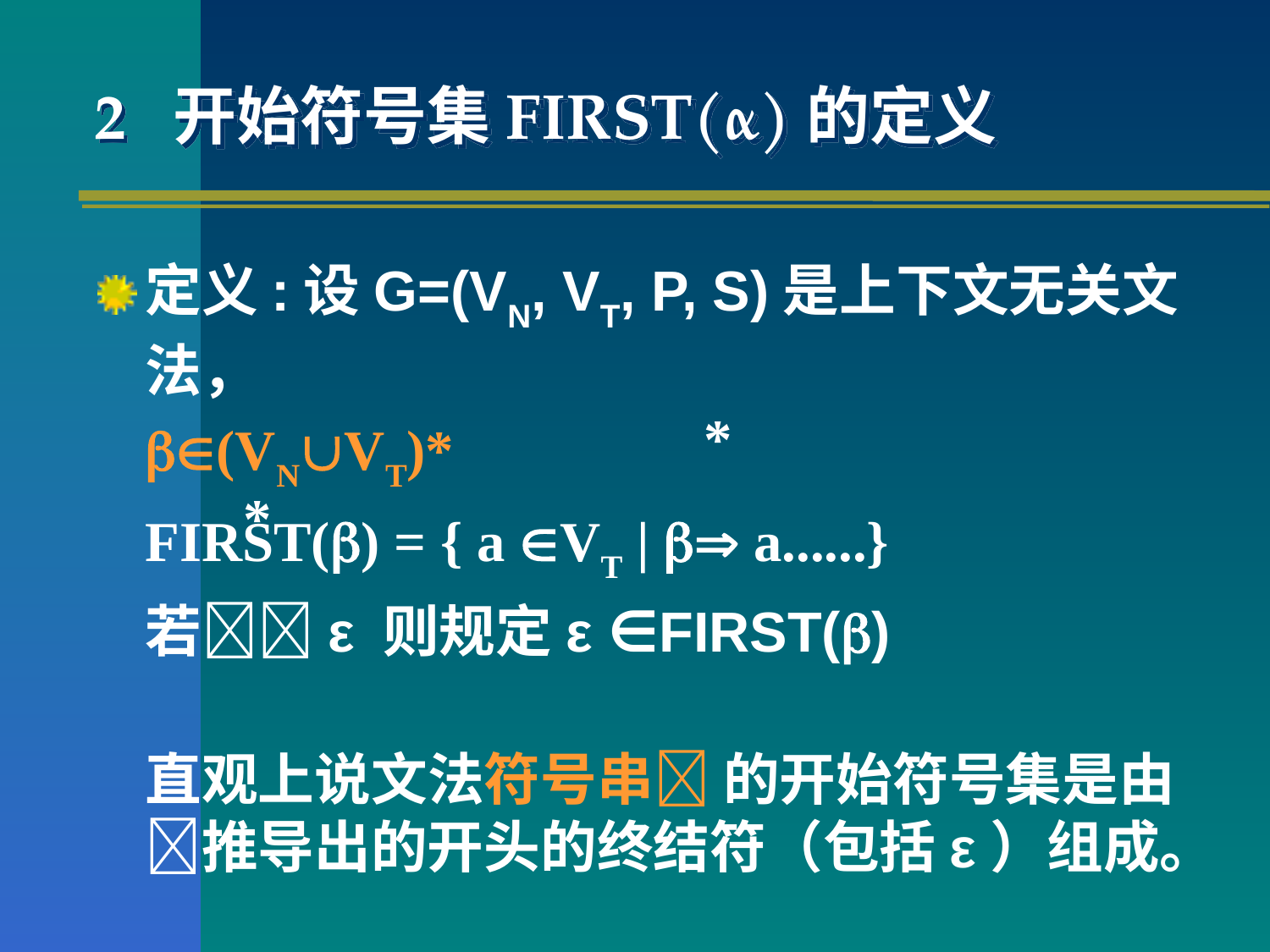

# 2  开始符号集FIRST(α)的定义
定义:设G=(VN, VT, P, S)是上下文无关文法，
	β∈(VN∪VT)*
	FIRST(β) = { a ∈VT | β⇒ a......}
	若β⇒ε 则规定ε ∈FIRST(β)

	直观上说文法符号串β 的开始符号集是由β推导出的开头的终结符（包括ε）组成。
*
*